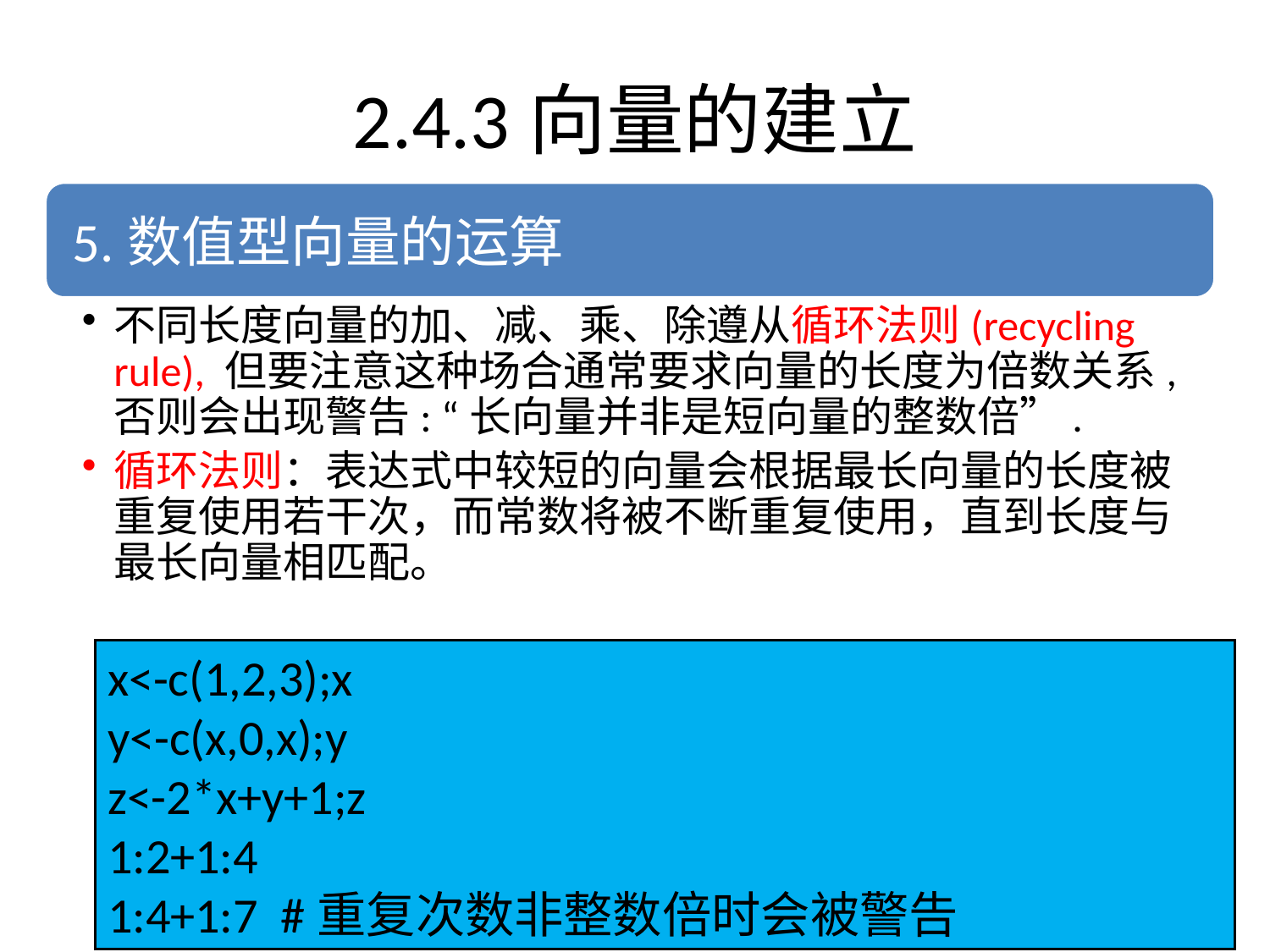

# 2.4.3向量的建立
5.数值型向量的运算
不同长度向量的加、减、乘、除遵从循环法则(recycling rule), 但要注意这种场合通常要求向量的长度为倍数关系, 否则会出现警告: “长向量并非是短向量的整数倍”.
循环法则：表达式中较短的向量会根据最长向量的长度被重复使用若干次，而常数将被不断重复使用，直到长度与最长向量相匹配。
x<-c(1,2,3);x
y<-c(x,0,x);y
z<-2*x+y+1;z
1:2+1:4
1:4+1:7  #重复次数非整数倍时会被警告